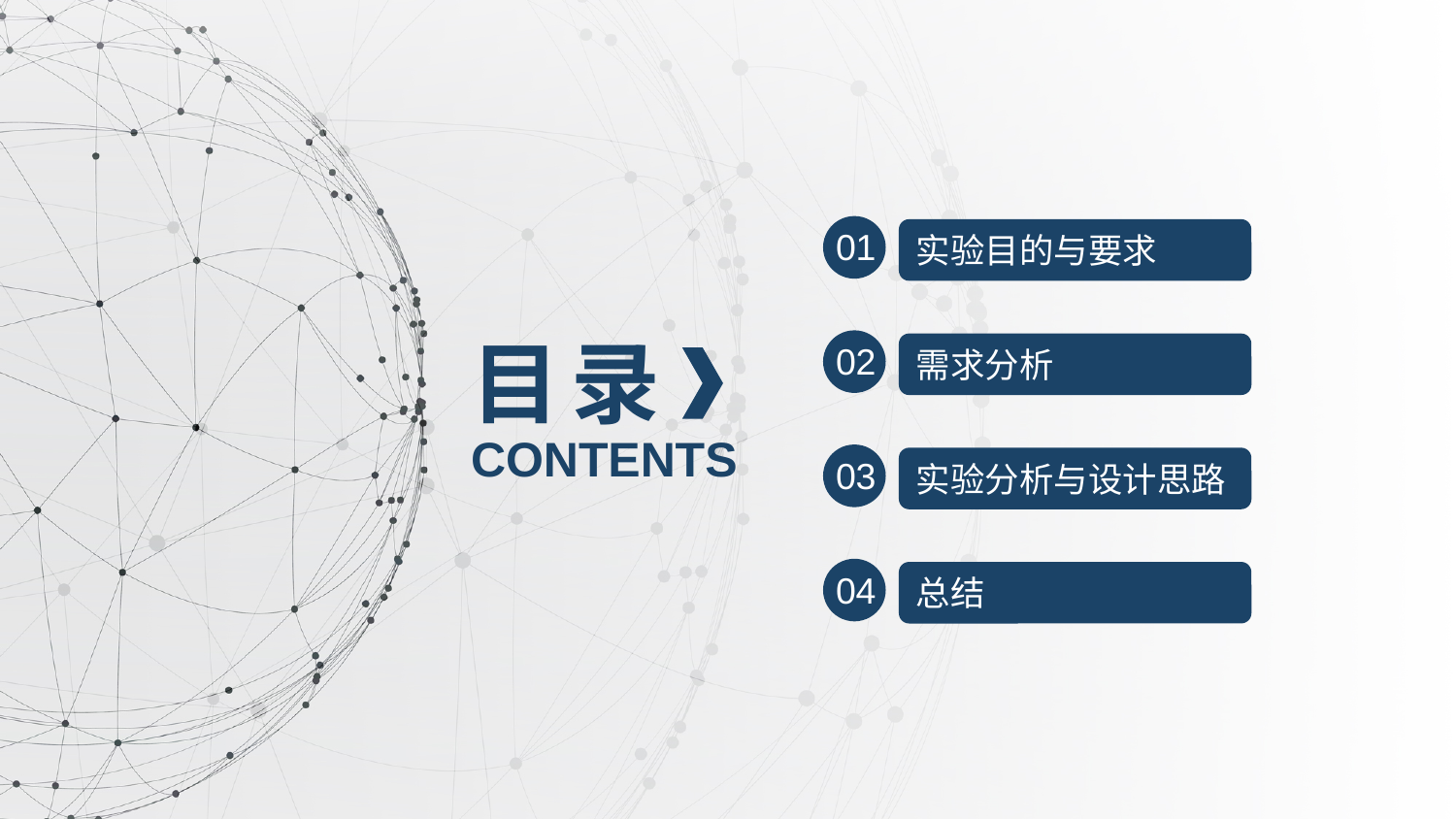

01
实验目的与要求
目 录

02
需求分析

CONTENTS

03
实验分析与设计思路

04
总结